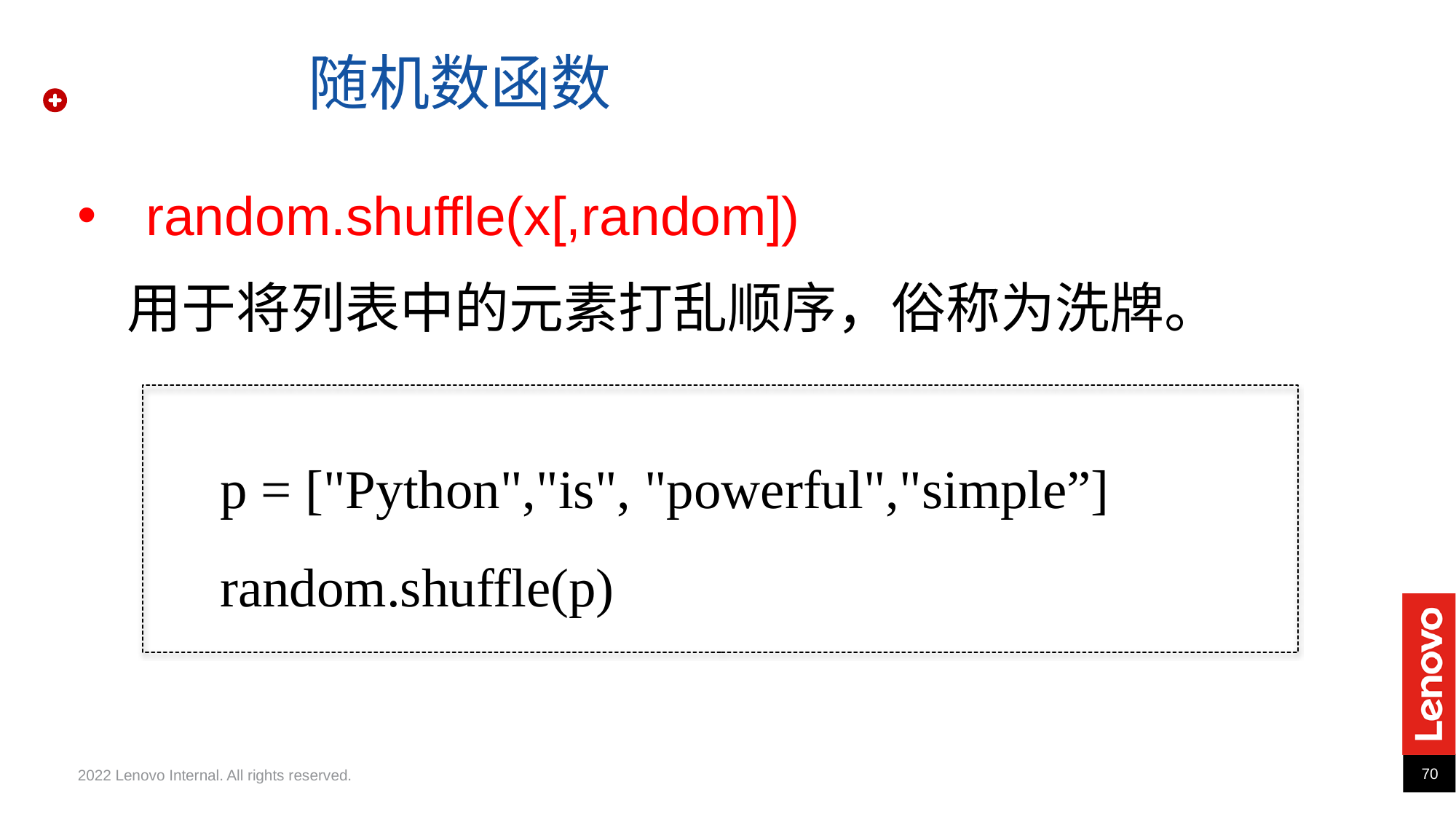

随机数函数
random.shuffle(x[,random])
   用于将列表中的元素打乱顺序，俗称为洗牌。

p = ["Python","is", "powerful","simple”]
random.shuffle(p)